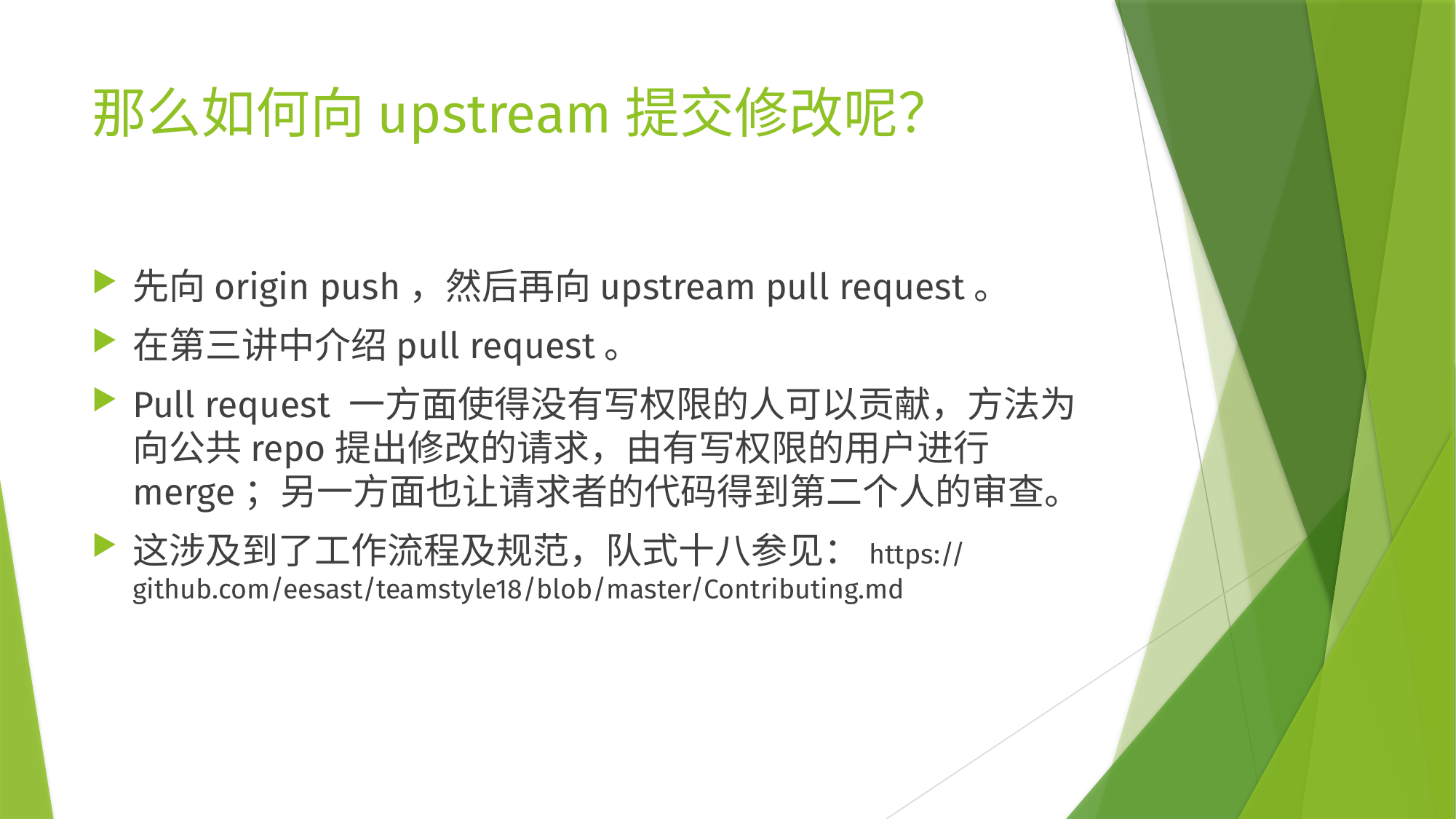

# 那么如何向upstream提交修改呢？
先向origin push，然后再向upstream pull request。
在第三讲中介绍pull request。
Pull request 一方面使得没有写权限的人可以贡献，方法为向公共repo提出修改的请求，由有写权限的用户进行merge；另一方面也让请求者的代码得到第二个人的审查。
这涉及到了工作流程及规范，队式十八参见：https://github.com/eesast/teamstyle18/blob/master/Contributing.md